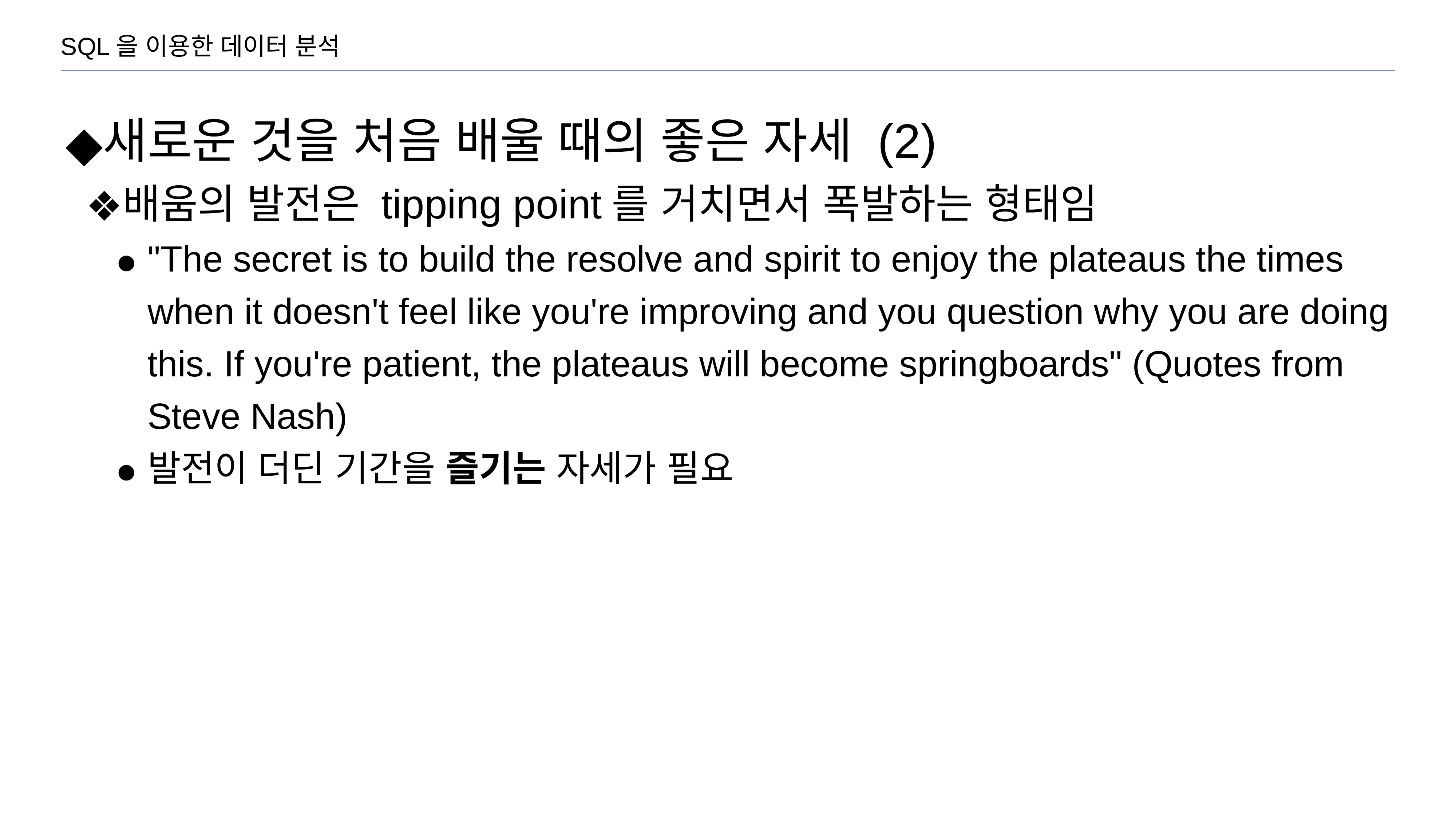

SQL을 이용한 데이터 분석
새로운 것을 처음 배울 때의 좋은 자세 (2)
배움의 발전은 tipping point를 거치면서 폭발하는 형태임
"The secret is to build the resolve and spirit to enjoy the plateaus the times when it doesn't feel like you're improving and you question why you are doing this. If you're patient, the plateaus will become springboards" (Quotes from Steve Nash)
발전이 더딘 기간을 즐기는 자세가 필요